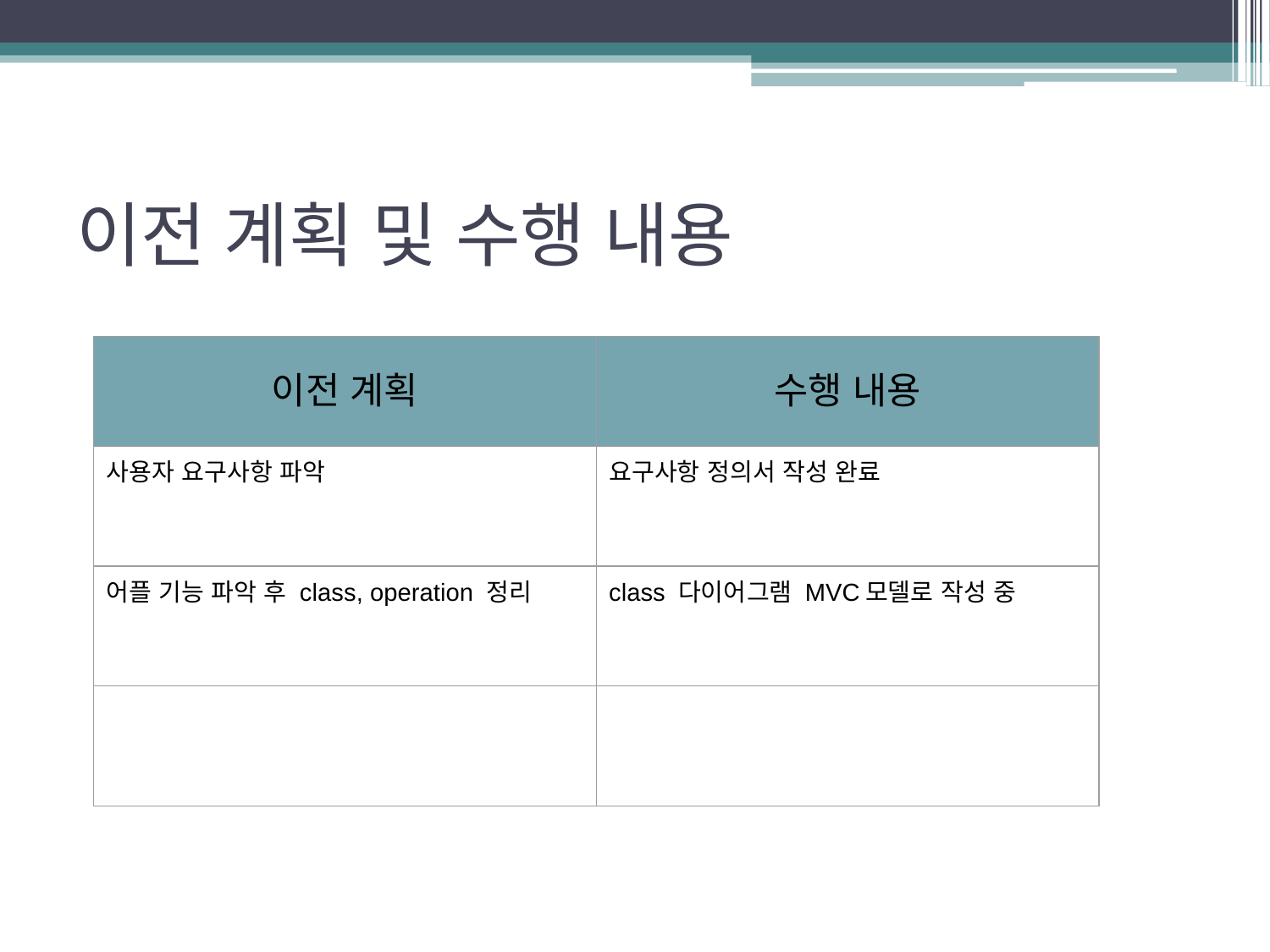

# 이전 계획 및 수행 내용
| 이전 계획 | 수행 내용 |
| --- | --- |
| 사용자 요구사항 파악 | 요구사항 정의서 작성 완료 |
| 어플 기능 파악 후 class, operation 정리 | class 다이어그램 MVC모델로 작성 중 |
|  |  |